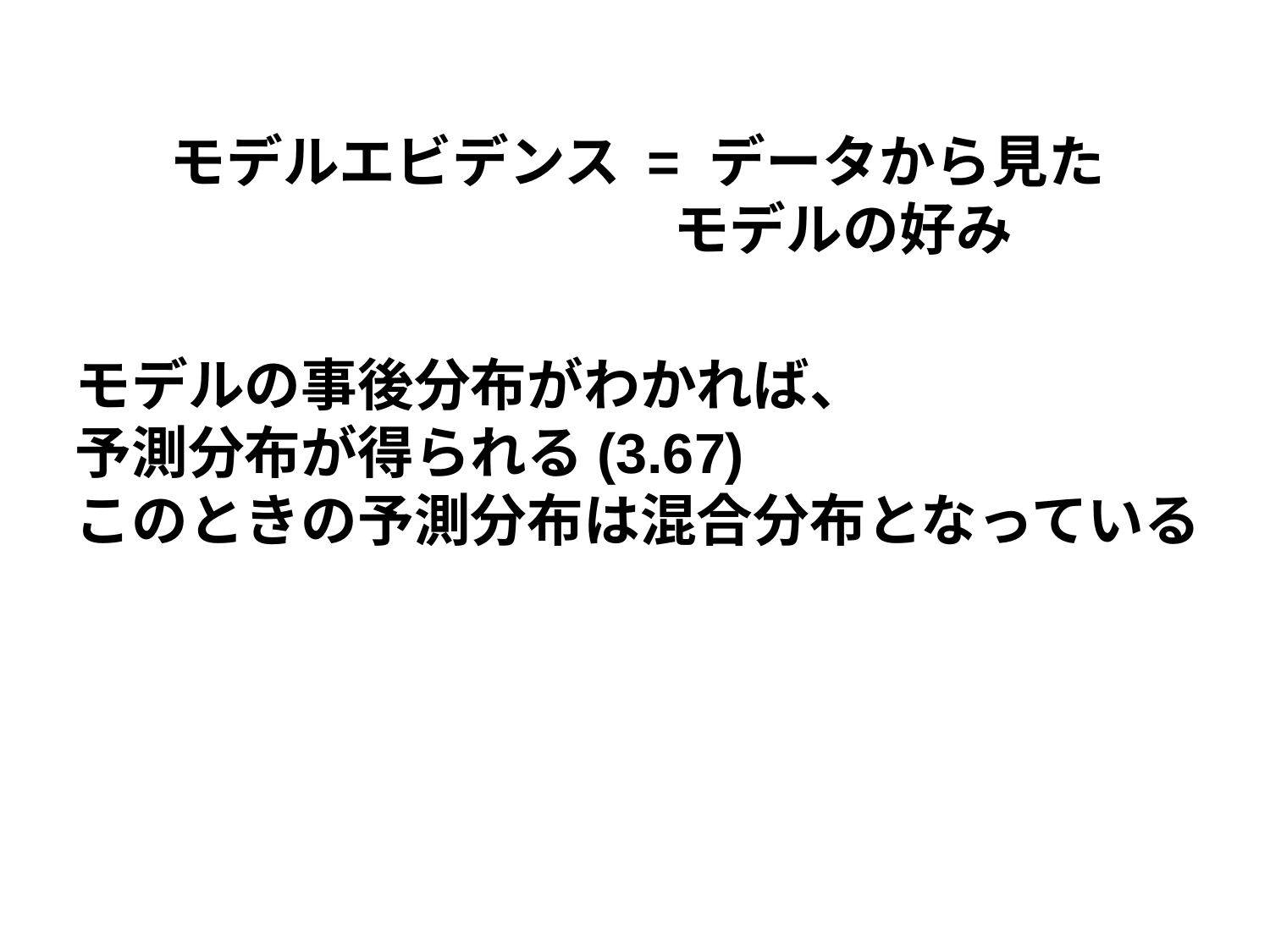

モデルエビデンス = データから見た
　　　　　　　　    モデルの好み
モデルの事後分布がわかれば、
予測分布が得られる(3.67)
このときの予測分布は混合分布となっている